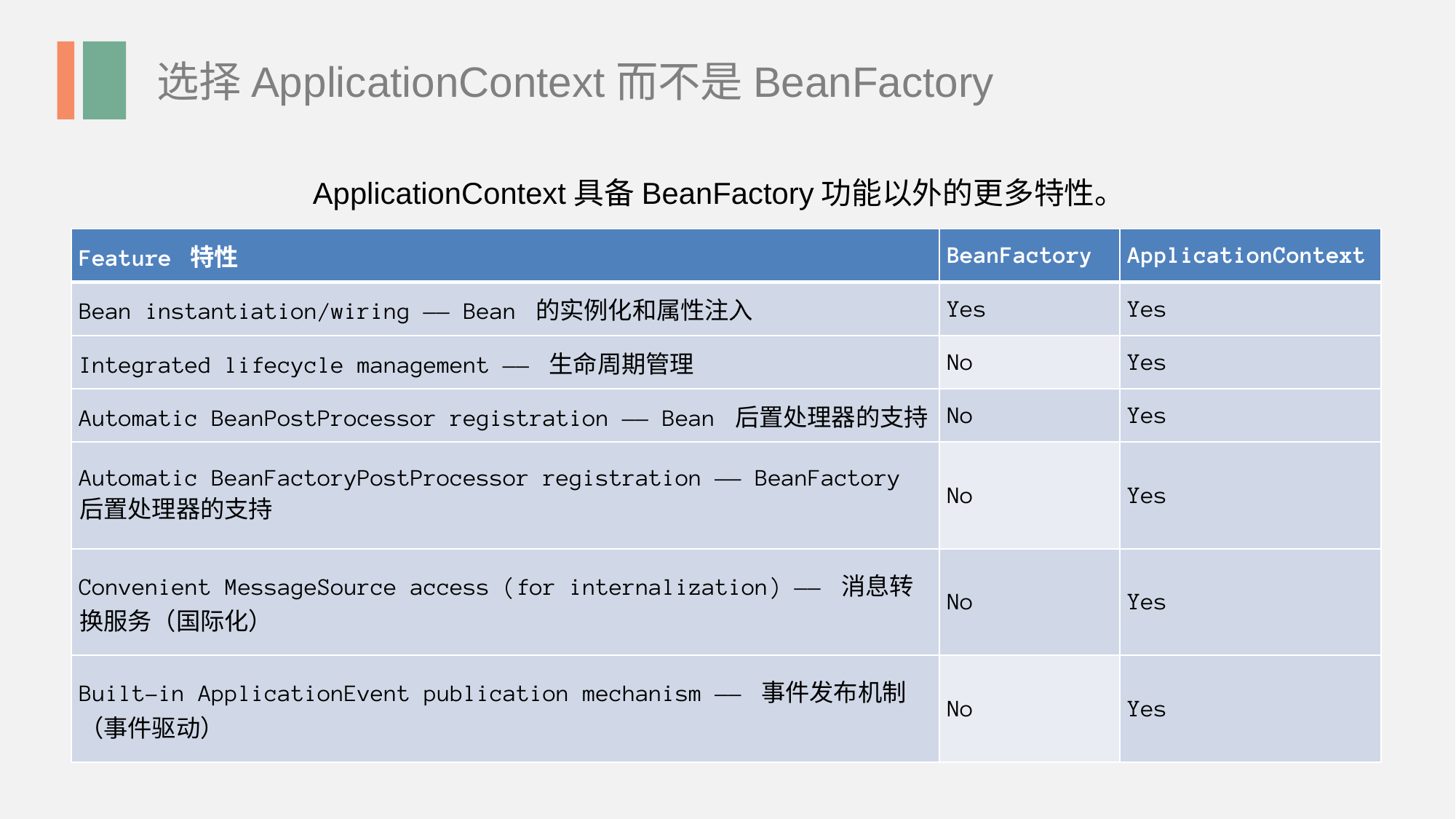

选择ApplicationContext而不是BeanFactory
ApplicationContext具备BeanFactory功能以外的更多特性。
| Feature 特性 | BeanFactory | ApplicationContext |
| --- | --- | --- |
| Bean instantiation/wiring —— Bean 的实例化和属性注入 | Yes | Yes |
| Integrated lifecycle management —— 生命周期管理 | No | Yes |
| Automatic BeanPostProcessor registration —— Bean 后置处理器的支持 | No | Yes |
| Automatic BeanFactoryPostProcessor registration —— BeanFactory 后置处理器的支持 | No | Yes |
| Convenient MessageSource access (for internalization) —— 消息转换服务（国际化） | No | Yes |
| Built-in ApplicationEvent publication mechanism —— 事件发布机制（事件驱动） | No | Yes |